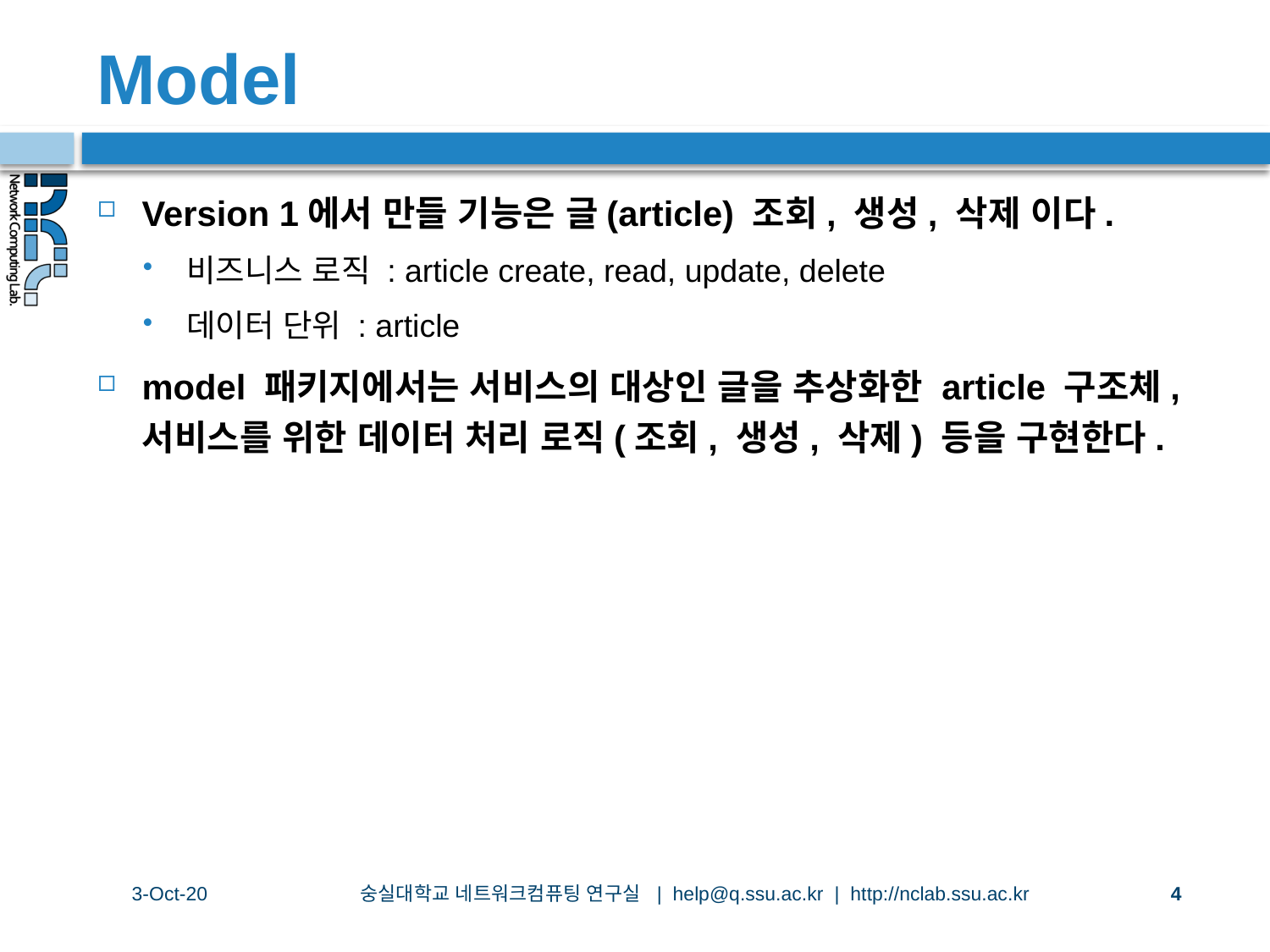

# Model
Version 1에서 만들 기능은 글(article) 조회, 생성, 삭제 이다.
비즈니스 로직 : article create, read, update, delete
데이터 단위 : article
model 패키지에서는 서비스의 대상인 글을 추상화한 article 구조체, 서비스를 위한 데이터 처리 로직(조회, 생성, 삭제) 등을 구현한다.

숭실대학교 네트워크컴퓨팅 연구실  |  help@q.ssu.ac.kr  |  http://nclab.ssu.ac.kr
3-Oct-20
4